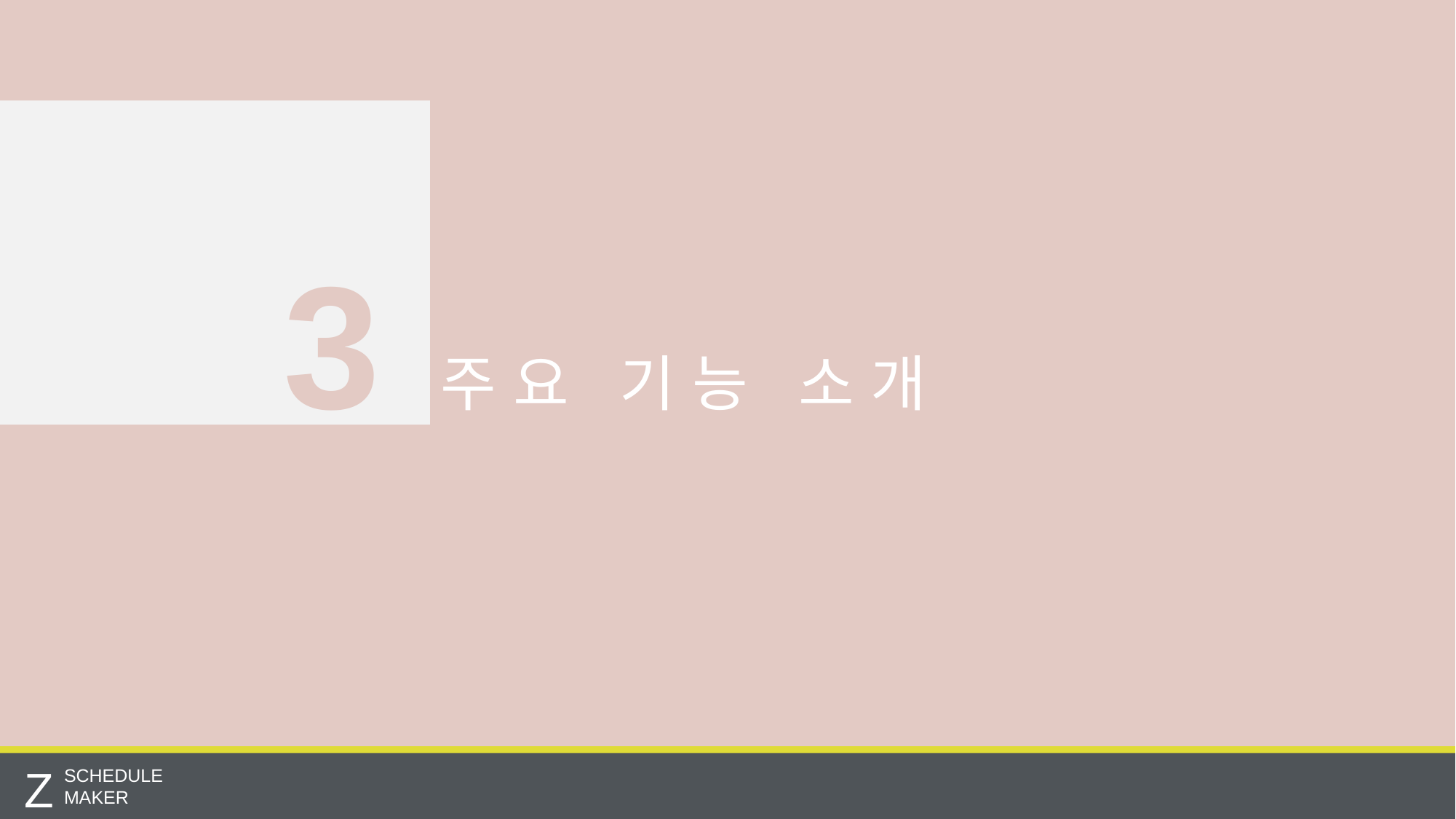

3
주 요   기 능   소 개

Z
SCHEDULE
MAKER